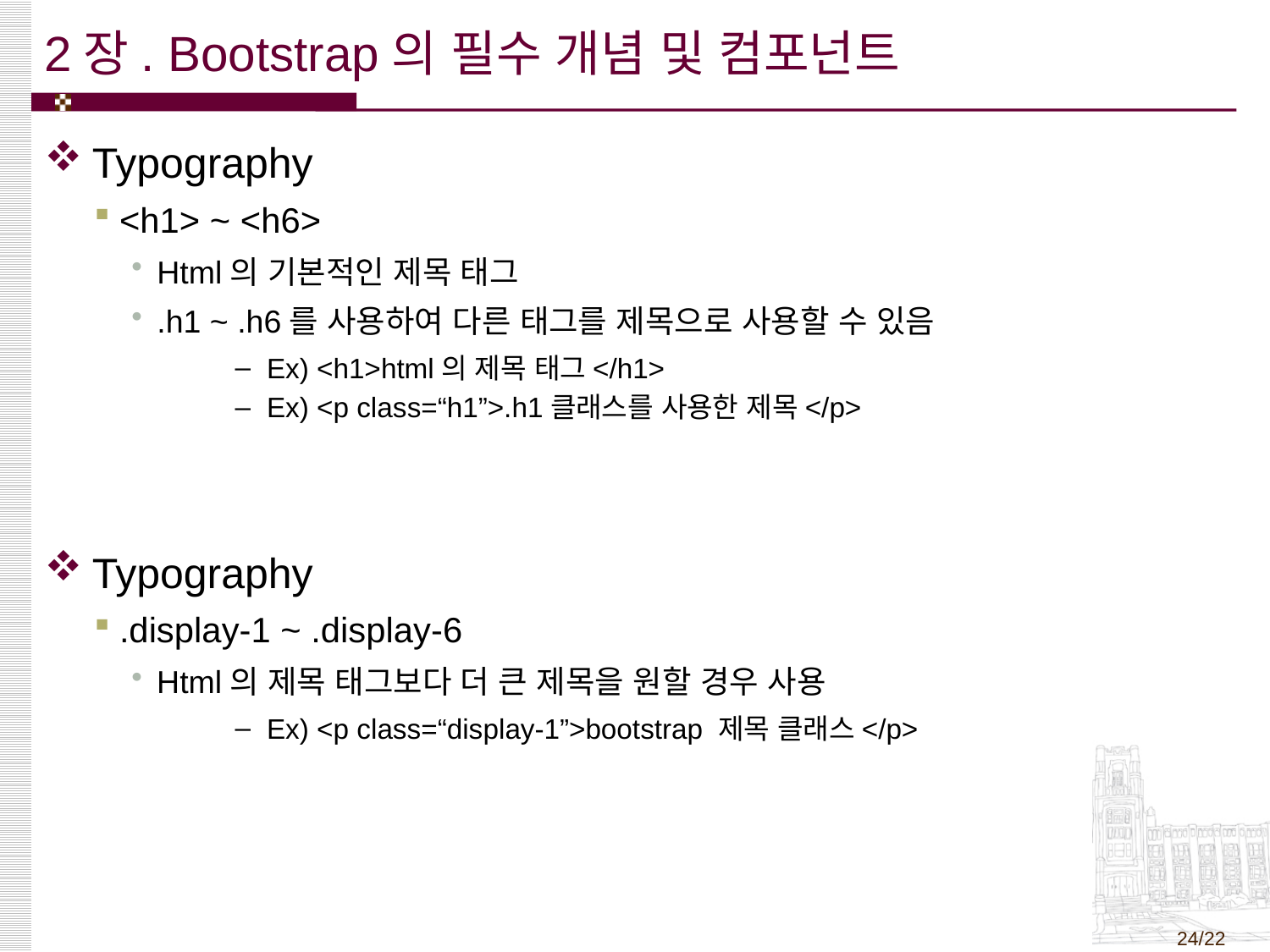

# 2장. Bootstrap의 필수 개념 및 컴포넌트
Typography
<h1> ~ <h6>
Html의 기본적인 제목 태그
.h1 ~ .h6를 사용하여 다른 태그를 제목으로 사용할 수 있음
Ex) <h1>html의 제목 태그</h1>
Ex) <p class=“h1”>.h1클래스를 사용한 제목</p>
Typography
.display-1 ~ .display-6
Html의 제목 태그보다 더 큰 제목을 원할 경우 사용
Ex) <p class=“display-1”>bootstrap 제목 클래스</p>